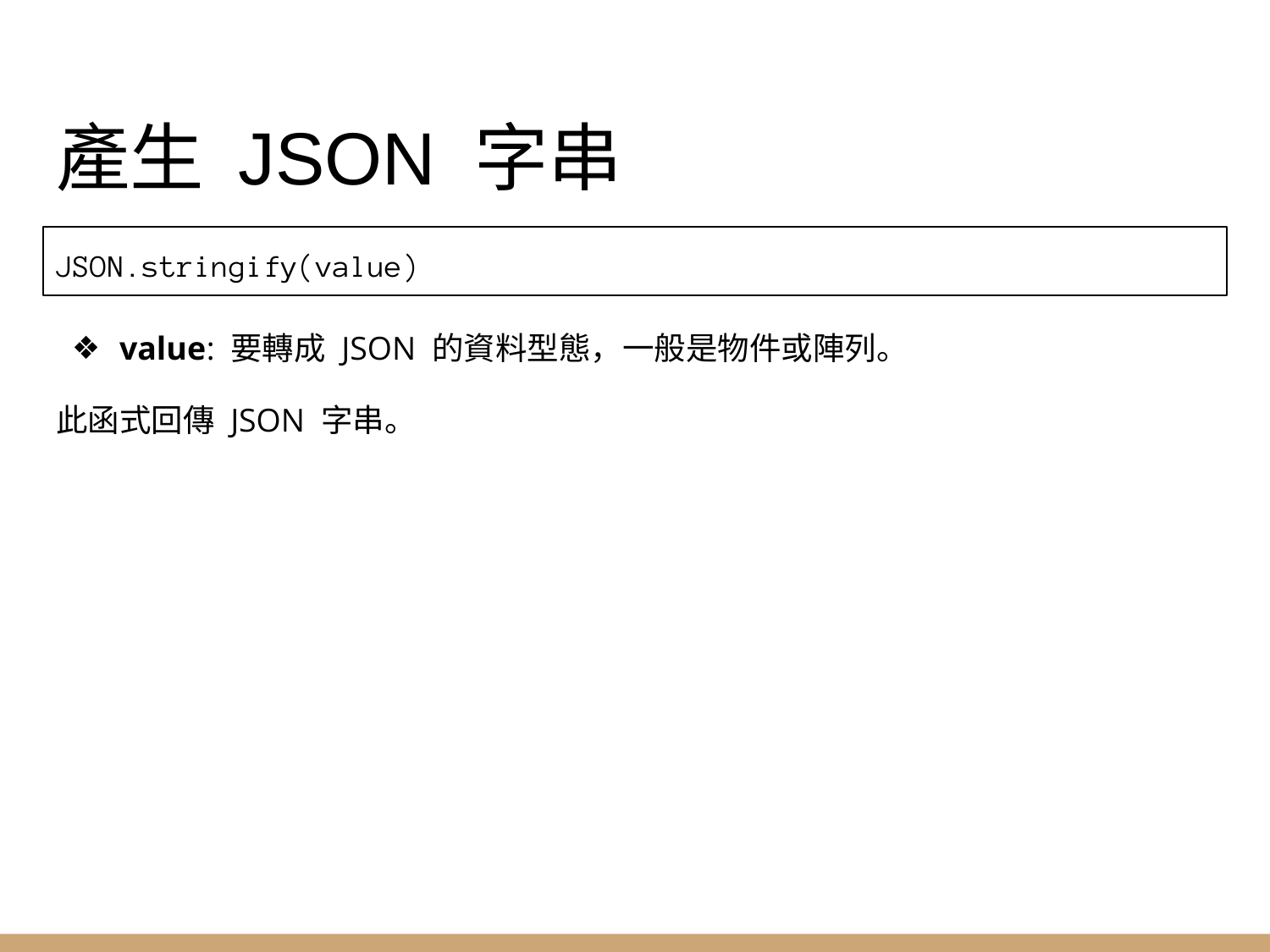

# 產生 JSON 字串
JSON.stringify(value)
value: 要轉成 JSON 的資料型態，一般是物件或陣列。
此函式回傳 JSON 字串。